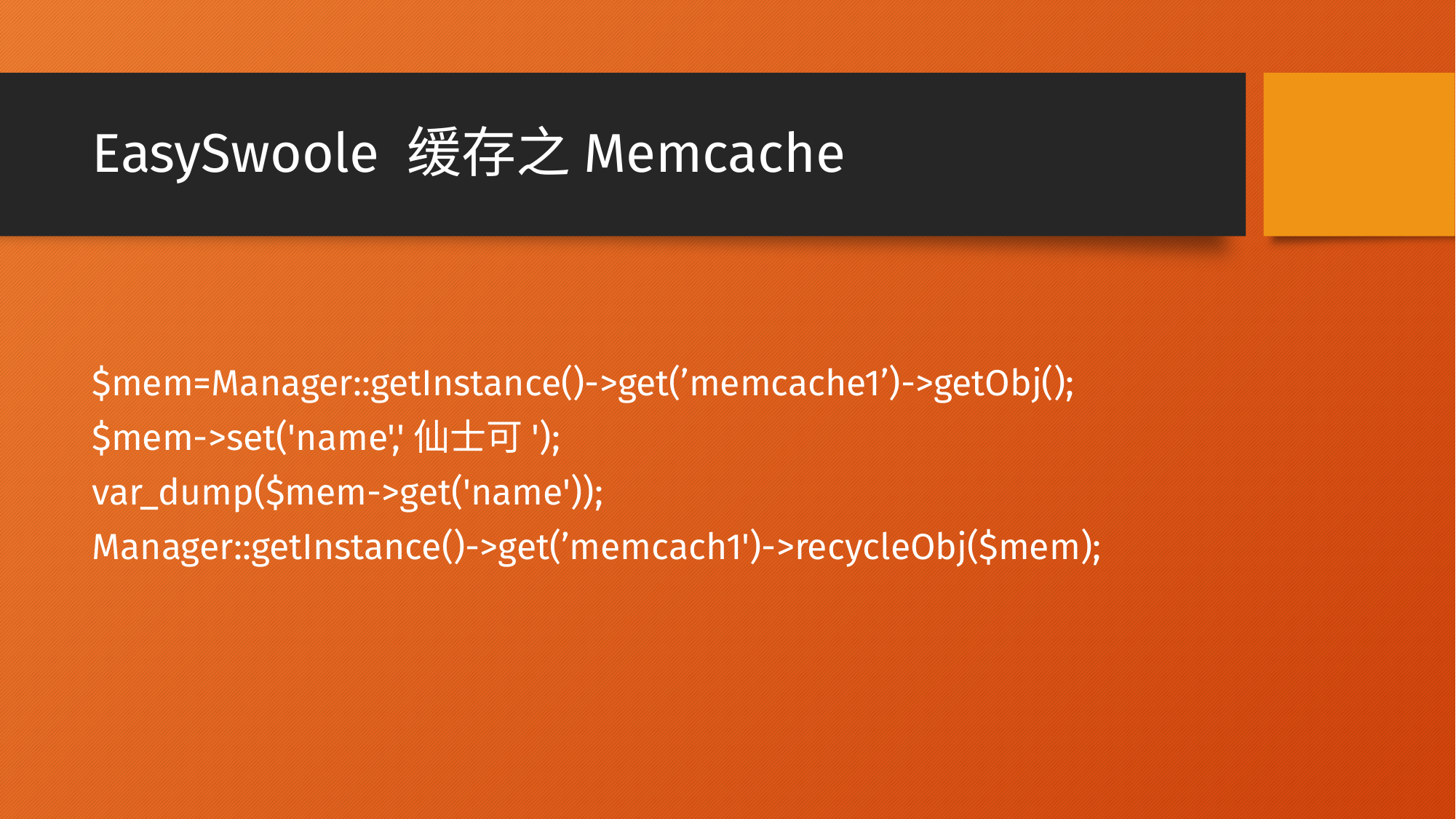

# EasySwoole 缓存之Memcache

$mem=Manager::getInstance()->get(’memcache1’)->getObj();
$mem->set('name','仙士可');
var_dump($mem->get('name'));
Manager::getInstance()->get(’memcach1')->recycleObj($mem);